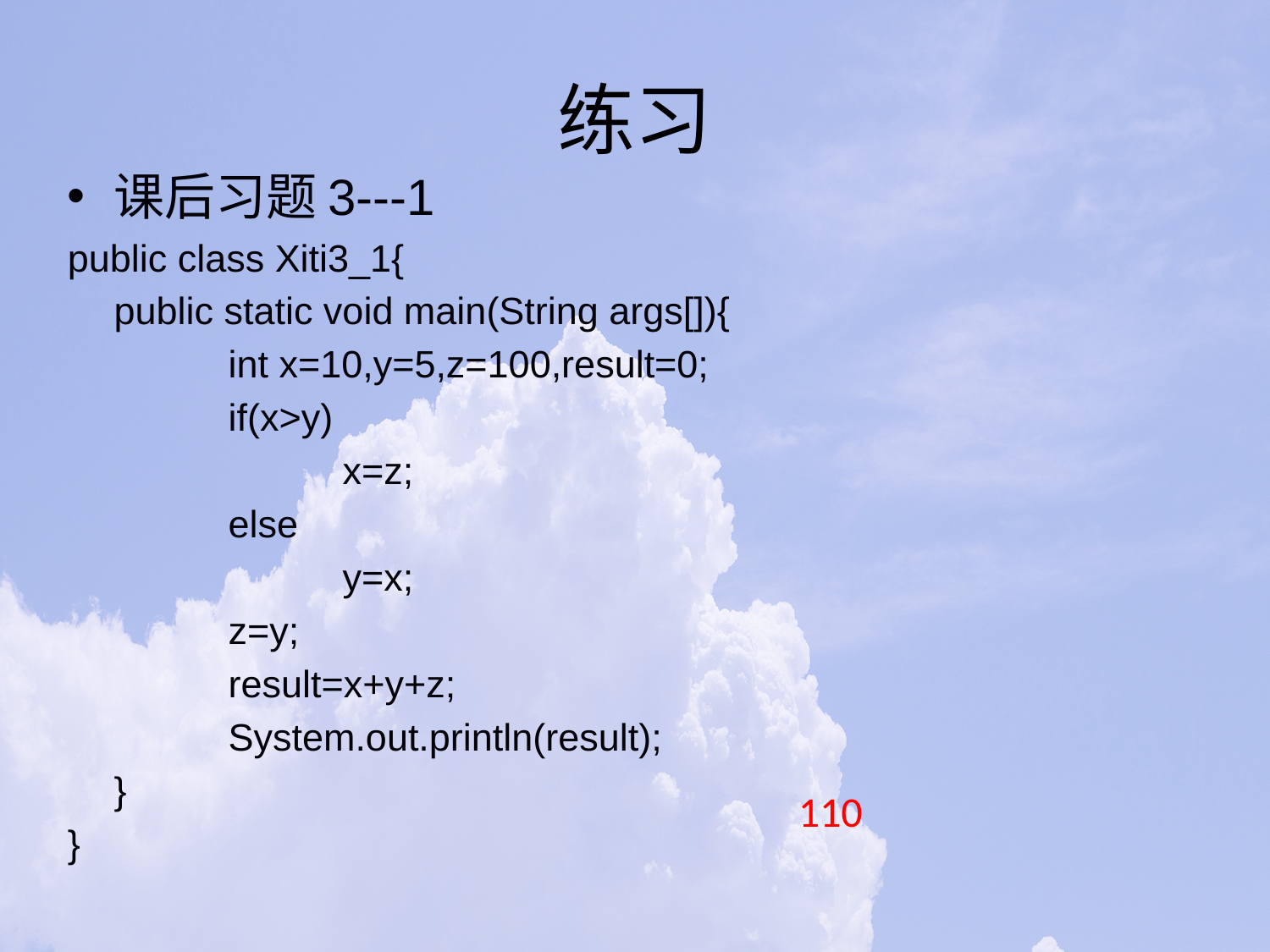

# 练习
课后习题3---1
public class Xiti3_1{
	public static void main(String args[]){
		int x=10,y=5,z=100,result=0;
		if(x>y)
			x=z;
		else
			y=x;
		z=y;
		result=x+y+z;
		System.out.println(result);
	}
}
110